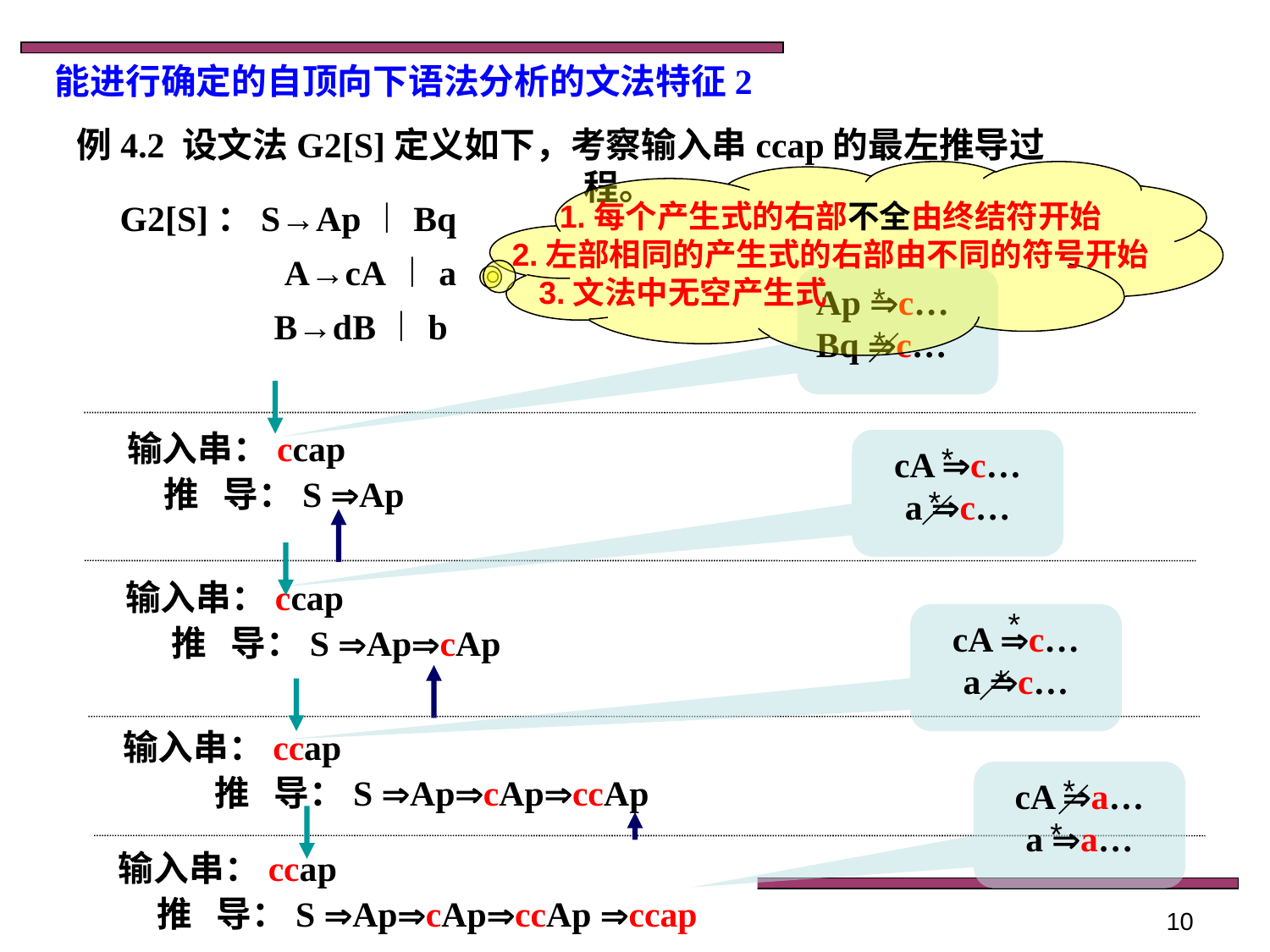

能进行确定的自顶向下语法分析的文法特征2
例4.2 设文法G2[S]定义如下，考察输入串ccap的最左推导过程。
1.每个产生式的右部不全由终结符开始
2.左部相同的产生式的右部由不同的符号开始
3.文法中无空产生式
G2[S]：S→Ap︱Bq
   A→cA︱a
           B→dB︱b
Ap ⇒c…
Bq ⇒c…
*
*
／

输入串：ccap
推   导：S ⇒Ap
cA ⇒c…
a ⇒c…
*
*
／

输入串：ccap
推   导：S ⇒Ap⇒cAp
*
cA ⇒c…
a ⇒c…
*
／

输入串：ccap
推   导：S ⇒Ap⇒cAp⇒ccAp
cA ⇒a…
a ⇒a…
*
／

*

输入串：ccap
推   导：S ⇒Ap⇒cAp⇒ccAp ⇒ccap
10